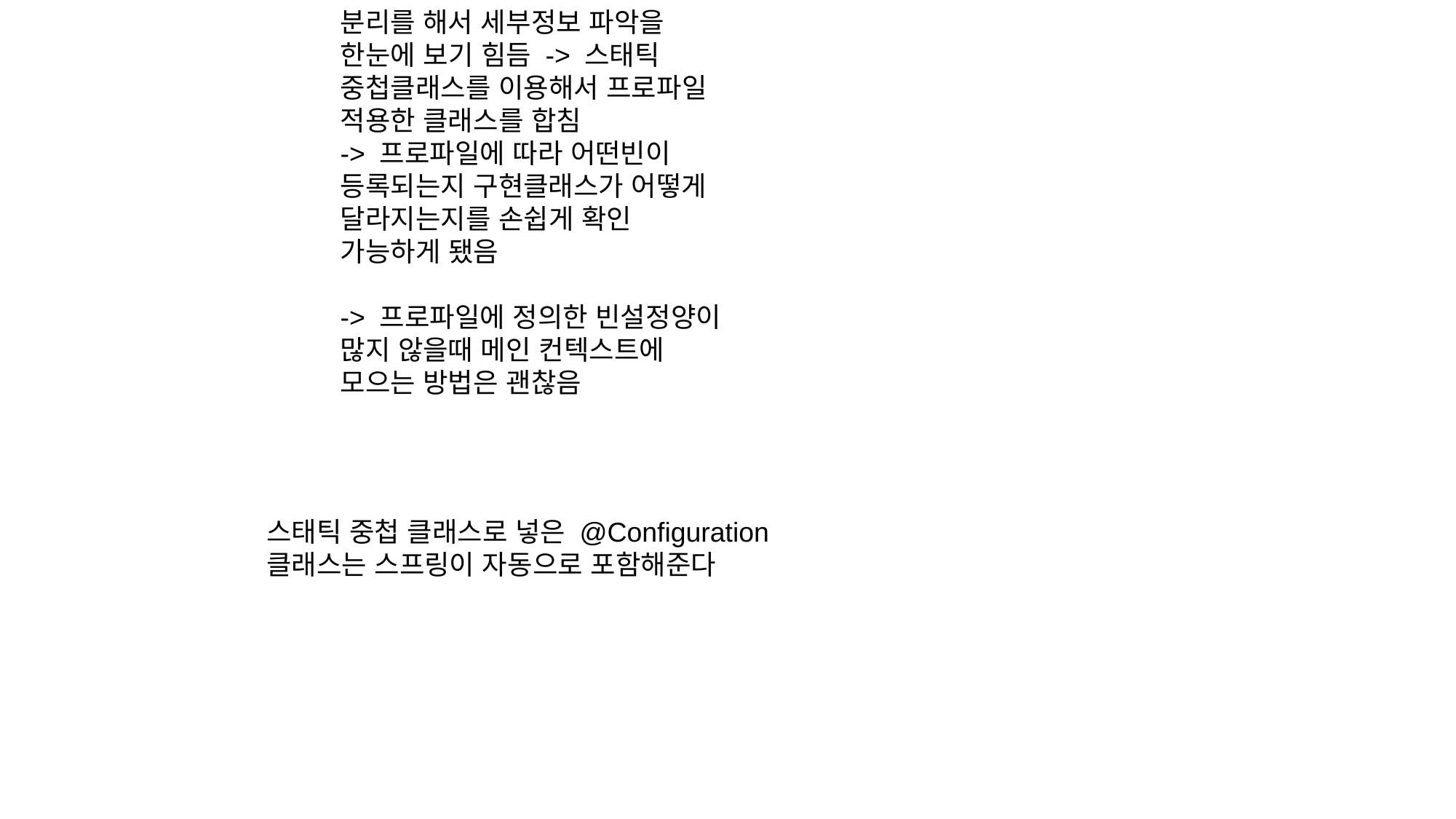

분리를 해서 세부정보 파악을 한눈에 보기 힘듬 -> 스태틱 중첩클래스를 이용해서 프로파일 적용한 클래스를 합침
-> 프로파일에 따라 어떤빈이 등록되는지 구현클래스가 어떻게 달라지는지를 손쉽게 확인 가능하게 됐음

-> 프로파일에 정의한 빈설정양이 많지 않을때 메인 컨텍스트에 모으는 방법은 괜찮음
스태틱 중첩 클래스로 넣은 @Configuration 클래스는 스프링이 자동으로 포함해준다